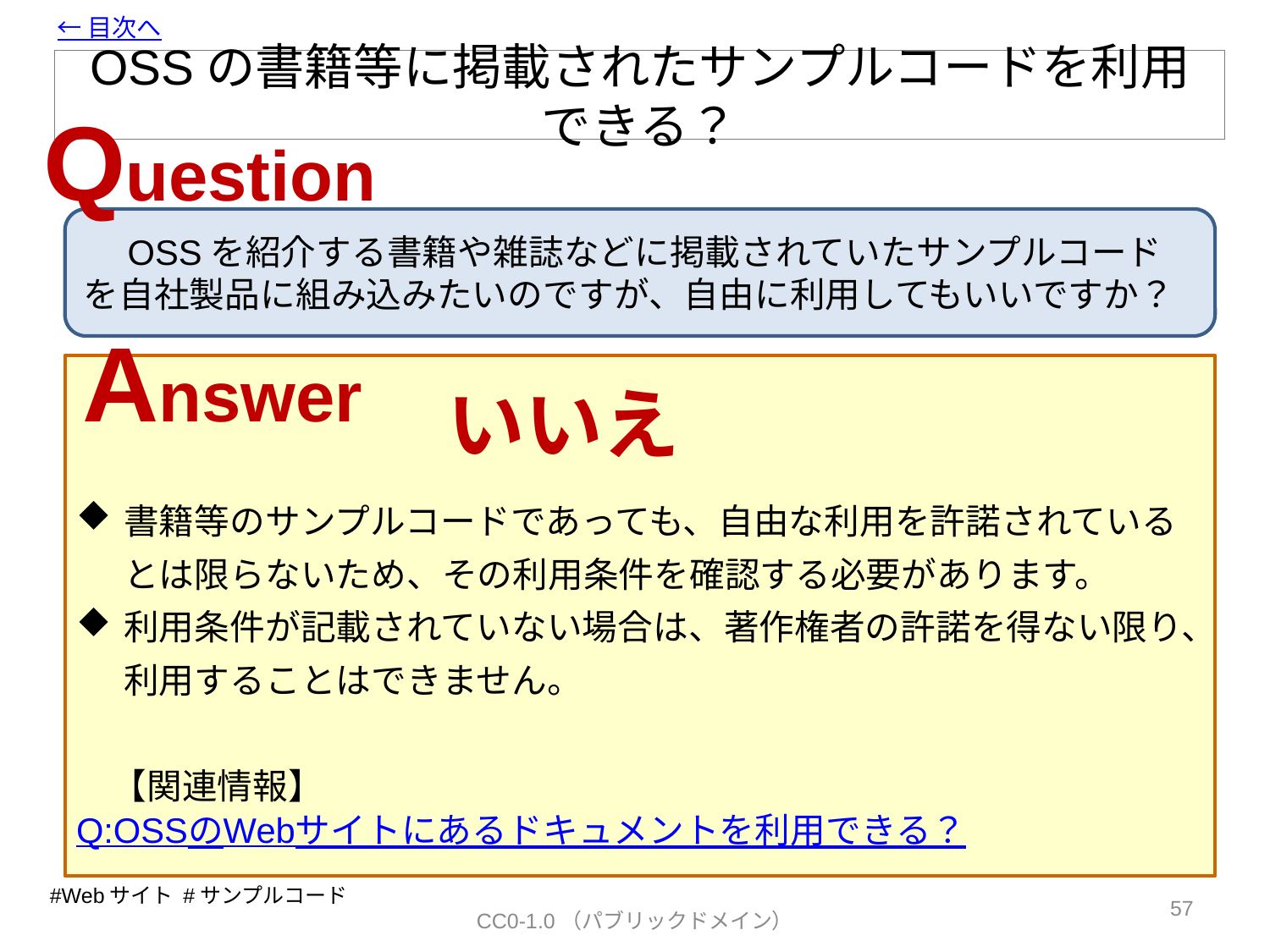

← 目次へ
# OSSの書籍等に掲載されたサンプルコードを利用できる？
Question
　OSSを紹介する書籍や雑誌などに掲載されていたサンプルコードを自社製品に組み込みたいのですが、自由に利用してもいいですか？
Answer

いいえ
書籍等のサンプルコードであっても、自由な利用を許諾されているとは限らないため、その利用条件を確認する必要があります。
利用条件が記載されていない場合は、著作権者の許諾を得ない限り、利用することはできません。

　【関連情報】
Q:OSSのWebサイトにあるドキュメントを利用できる？
#Webサイト #サンプルコード
57
CC0-1.0（パブリックドメイン）